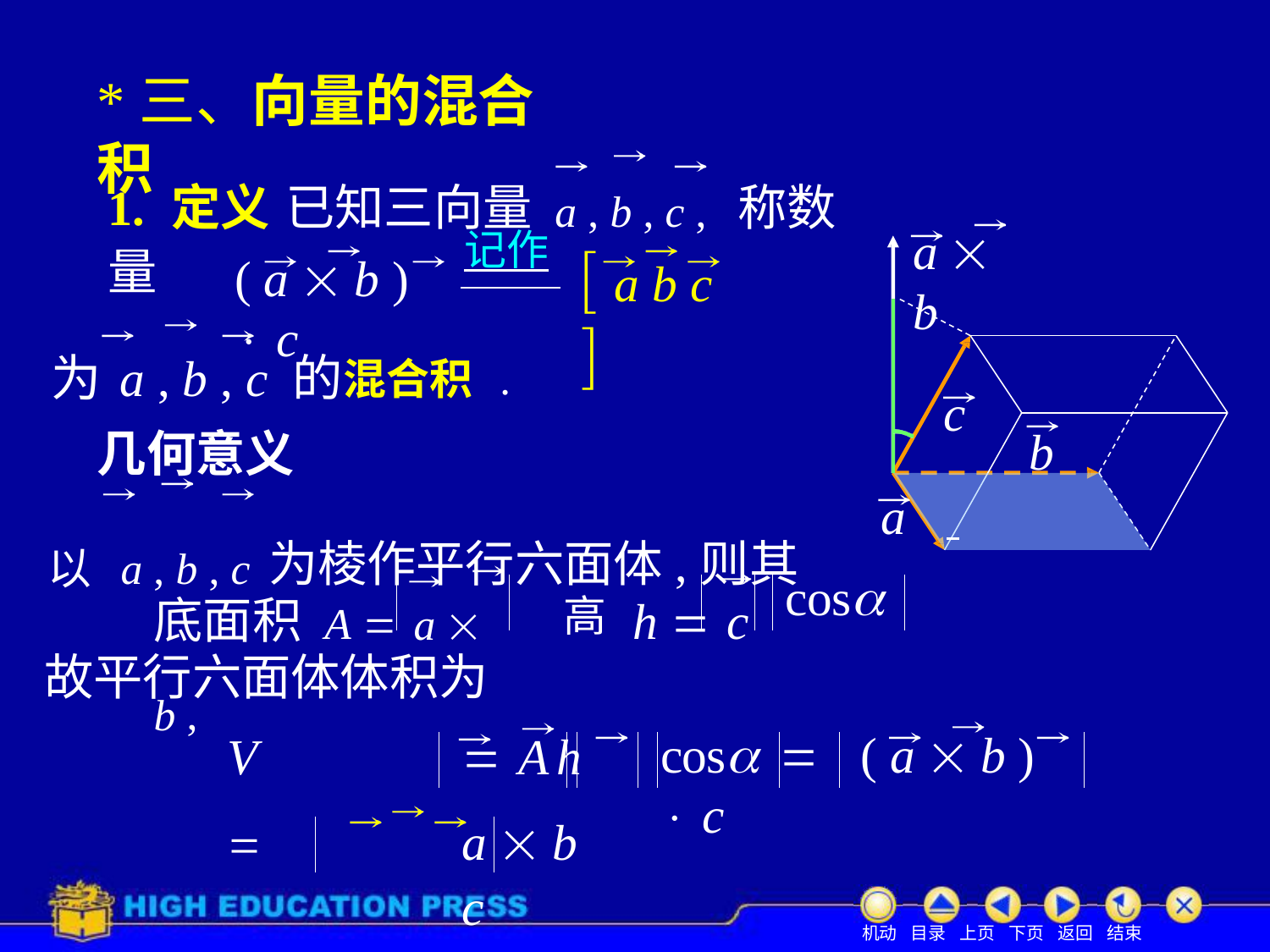

# *三、向量的混合积
1.	定义 已知三向量 a , b , c , 称数量

a × b

记作

[ a b c ]
( a × b ) ⋅ c

为a , b , c 的混合积 .
几何意义
以a , b , c	为棱作平行六面体,	则其

c

b

a

cosα
底面积 A =	a × b ,
高 h =	c

故平行六面体体积为
V	= Ah =	a × b	c
=	[ a b c ]
cosα =	( a × b ) ⋅ c

机动 目录 上页 下页 返回 结束